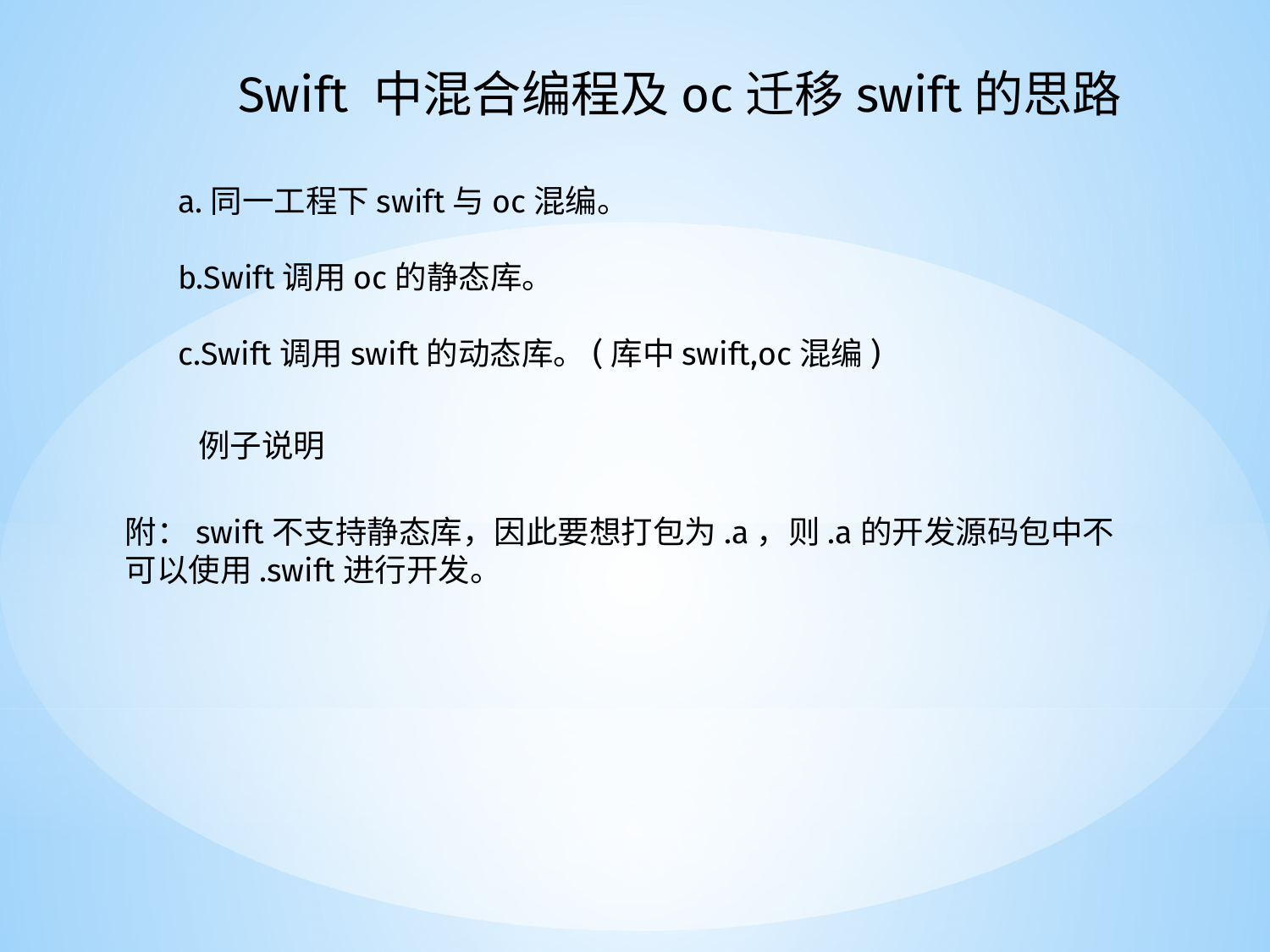

Swift 中混合编程及oc迁移swift的思路
a.同一工程下swift与oc混编。

b.Swift调用oc的静态库。

c.Swift调用swift的动态库。(库中swift,oc混编)
例子说明
附：swift不支持静态库，因此要想打包为.a，则.a的开发源码包中不
可以使用.swift进行开发。